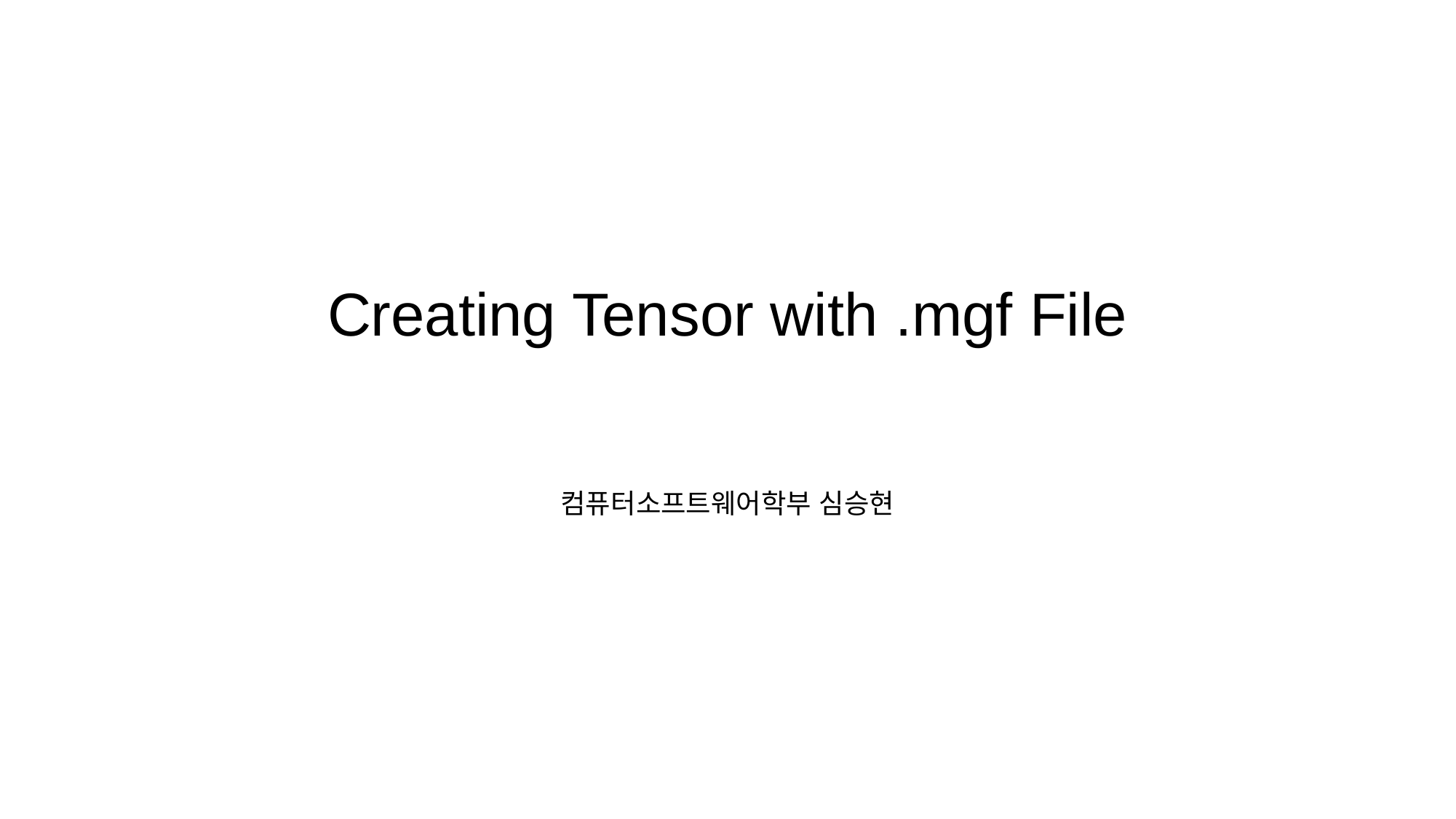

Creating Tensor with .mgf File

컴퓨터소프트웨어학부 심승현